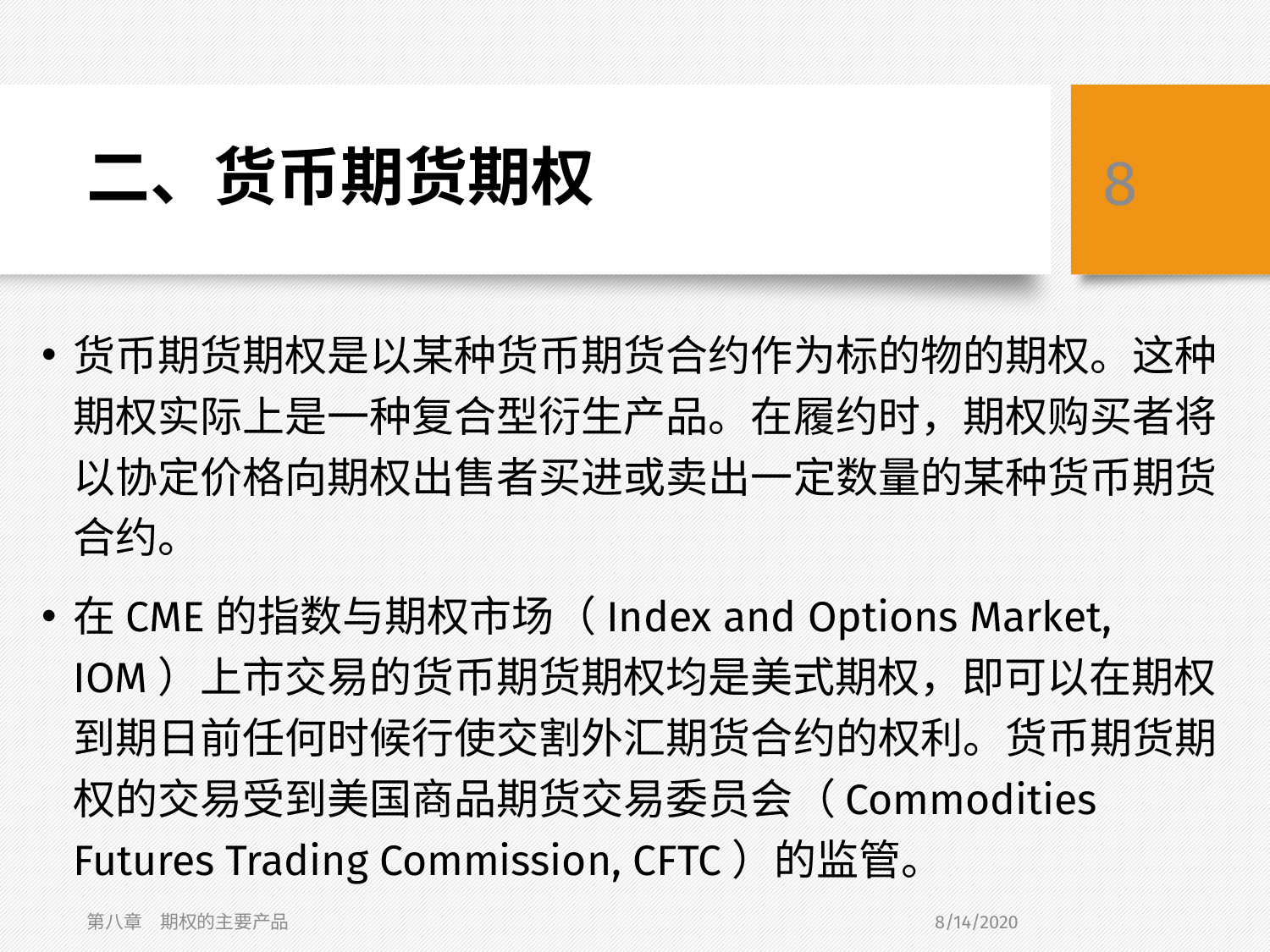

# 二、货币期货期权
8
货币期货期权是以某种货币期货合约作为标的物的期权。这种期权实际上是一种复合型衍生产品。在履约时，期权购买者将以协定价格向期权出售者买进或卖出一定数量的某种货币期货合约。
在CME的指数与期权市场（Index and Options Market, IOM）上市交易的货币期货期权均是美式期权，即可以在期权到期日前任何时候行使交割外汇期货合约的权利。货币期货期权的交易受到美国商品期货交易委员会（Commodities Futures Trading Commission, CFTC）的监管。
8/14/2020
第八章　期权的主要产品